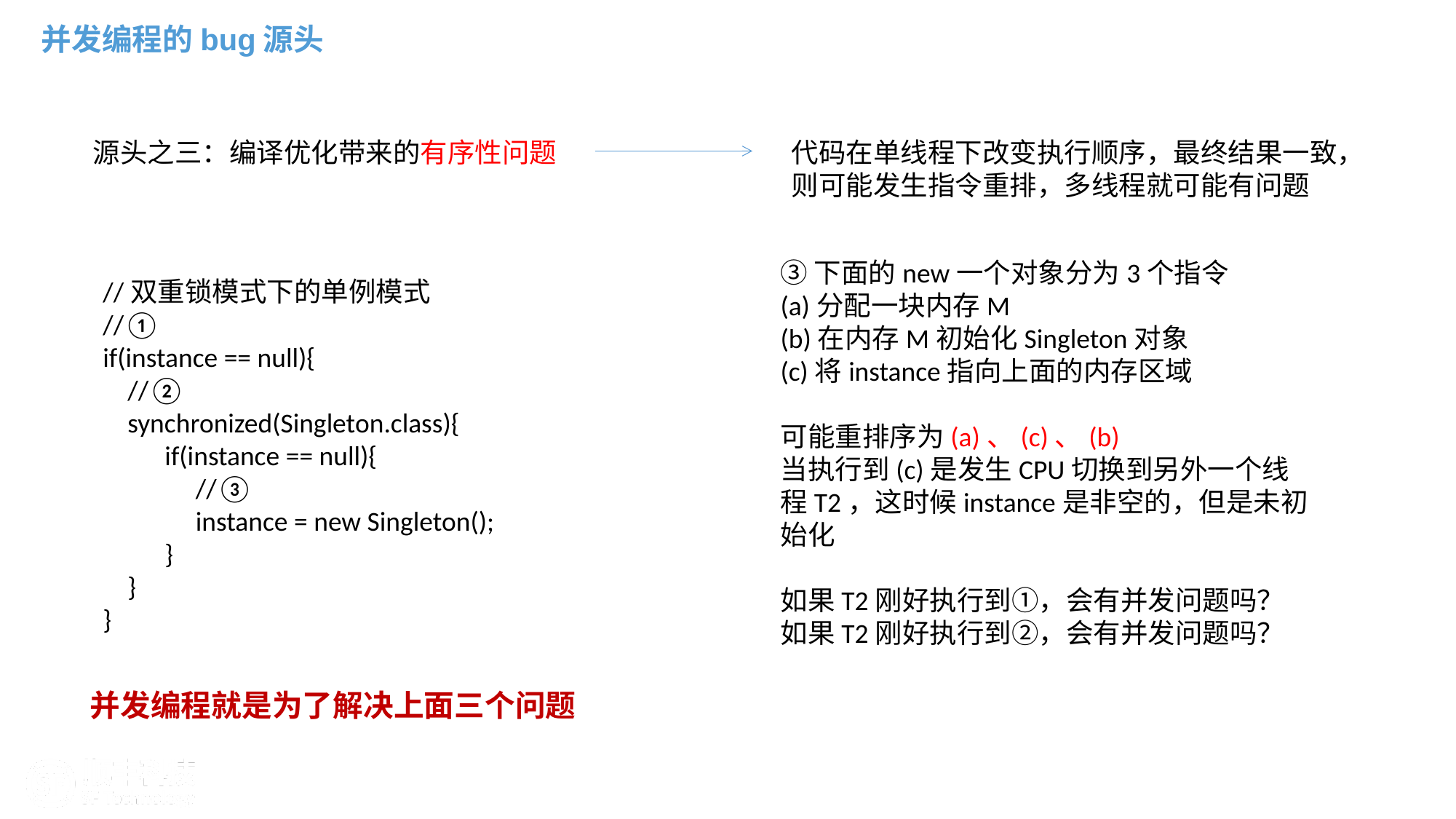

并发编程的bug源头
源头之三：编译优化带来的有序性问题
代码在单线程下改变执行顺序，最终结果一致，
则可能发生指令重排，多线程就可能有问题
③下面的new一个对象分为3个指令
(a)分配一块内存M
(b)在内存M初始化Singleton对象
(c)将instance指向上面的内存区域

可能重排序为(a)、(c)、(b)
当执行到(c)是发生CPU切换到另外一个线程T2，这时候instance是非空的，但是未初始化

如果T2刚好执行到①，会有并发问题吗？
如果T2刚好执行到②，会有并发问题吗？
//双重锁模式下的单例模式
//①
if(instance == null){
    //②
    synchronized(Singleton.class){
          if(instance == null){
               //③
               instance = new Singleton();
          }
    }
}
并发编程就是为了解决上面三个问题